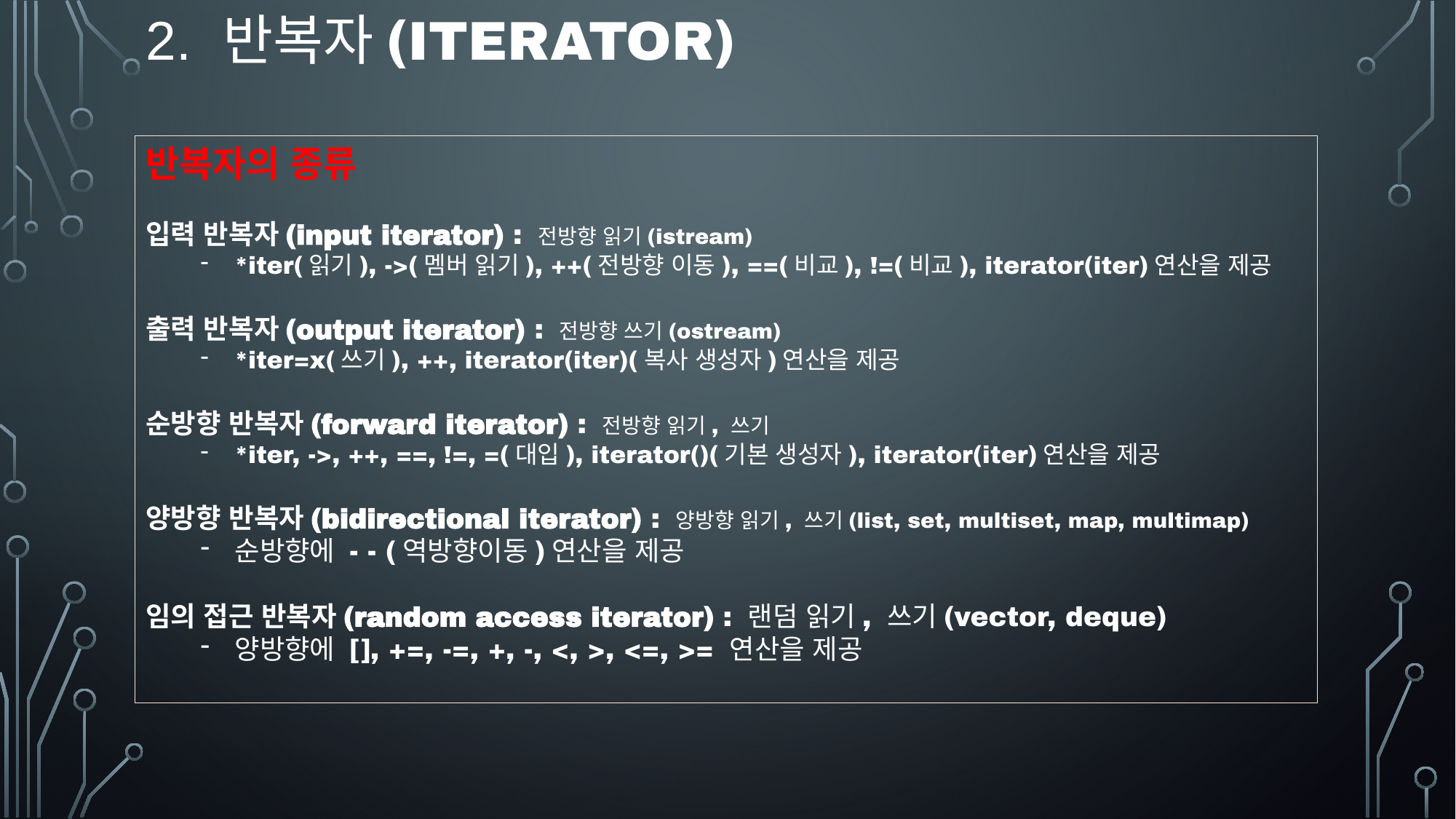

# 2. 반복자(iterator)
반복자의 종류

입력 반복자(input iterator) : 전방향 읽기(istream)
*iter(읽기), ->(멤버 읽기), ++(전방향 이동), ==(비교), !=(비교), iterator(iter)연산을 제공

출력 반복자(output iterator) : 전방향 쓰기(ostream)
*iter=x(쓰기), ++, iterator(iter)(복사 생성자)연산을 제공

순방향 반복자(forward iterator) : 전방향 읽기, 쓰기
*iter, ->, ++, ==, !=, =(대입), iterator()(기본 생성자), iterator(iter)연산을 제공

양방향 반복자(bidirectional iterator) : 양방향 읽기, 쓰기(list, set, multiset, map, multimap)
순방향에 - - (역방향이동)연산을 제공

임의 접근 반복자(random access iterator) : 랜덤 읽기, 쓰기(vector, deque)
양방향에 [], +=, -=, +, -, <, >, <=, >= 연산을 제공